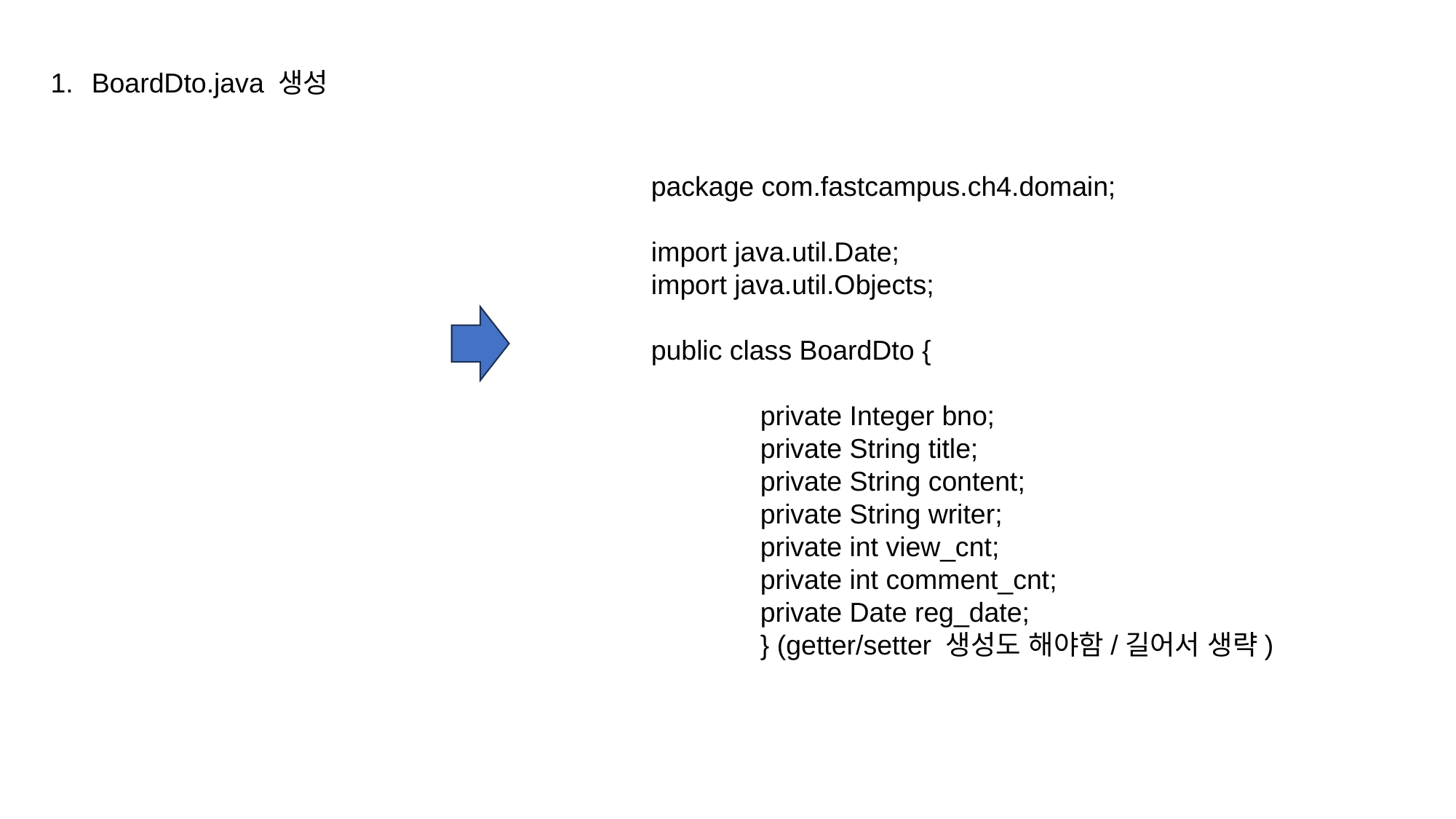

BoardDto.java 생성
package com.fastcampus.ch4.domain;

import java.util.Date;
import java.util.Objects;

public class BoardDto {

	private Integer bno;
	private String title;
	private String content;
	private String writer;
	private int view_cnt;
	private int comment_cnt;
	private Date reg_date;
	} (getter/setter 생성도 해야함/길어서 생략)